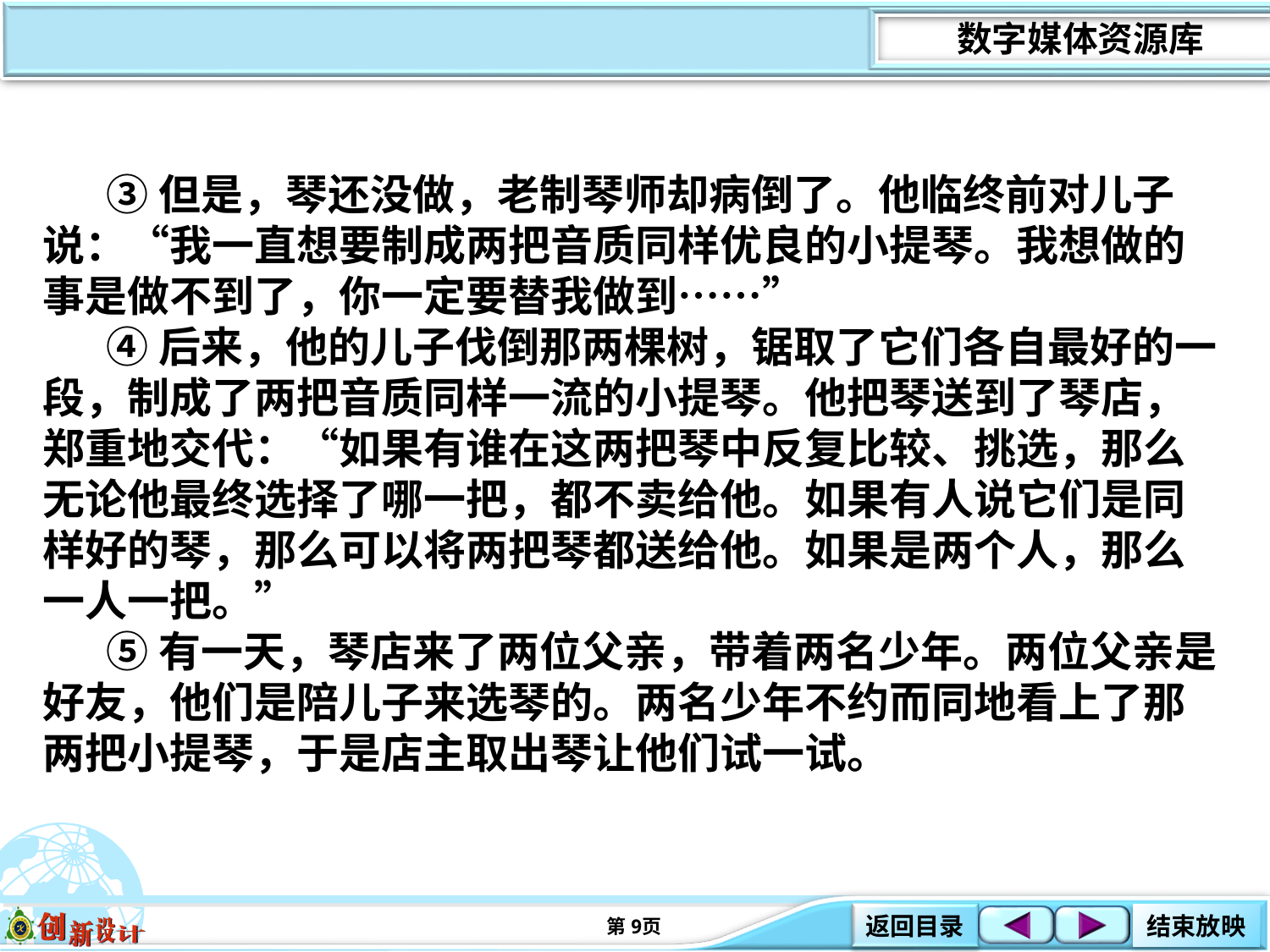

③但是，琴还没做，老制琴师却病倒了。他临终前对儿子说：“我一直想要制成两把音质同样优良的小提琴。我想做的事是做不到了，你一定要替我做到……”
④后来，他的儿子伐倒那两棵树，锯取了它们各自最好的一段，制成了两把音质同样一流的小提琴。他把琴送到了琴店，郑重地交代：“如果有谁在这两把琴中反复比较、挑选，那么无论他最终选择了哪一把，都不卖给他。如果有人说它们是同样好的琴，那么可以将两把琴都送给他。如果是两个人，那么一人一把。”
⑤有一天，琴店来了两位父亲，带着两名少年。两位父亲是好友，他们是陪儿子来选琴的。两名少年不约而同地看上了那两把小提琴，于是店主取出琴让他们试一试。